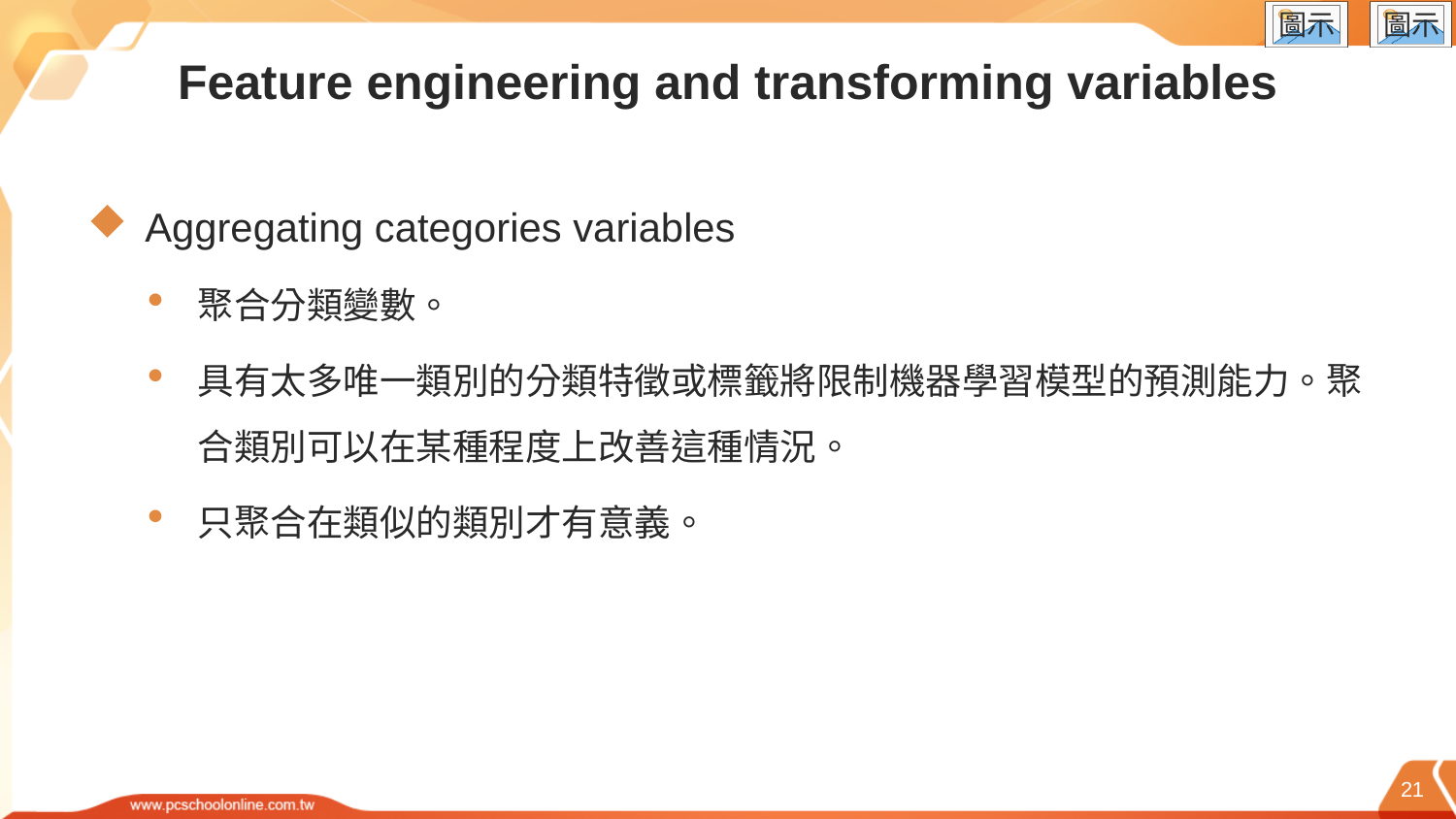

# Feature engineering and transforming variables
Aggregating categories variables
聚合分類變數。
具有太多唯一類別的分類特徵或標籤將限制機器學習模型的預測能力。聚合類別可以在某種程度上改善這種情況。
只聚合在類似的類別才有意義。
21